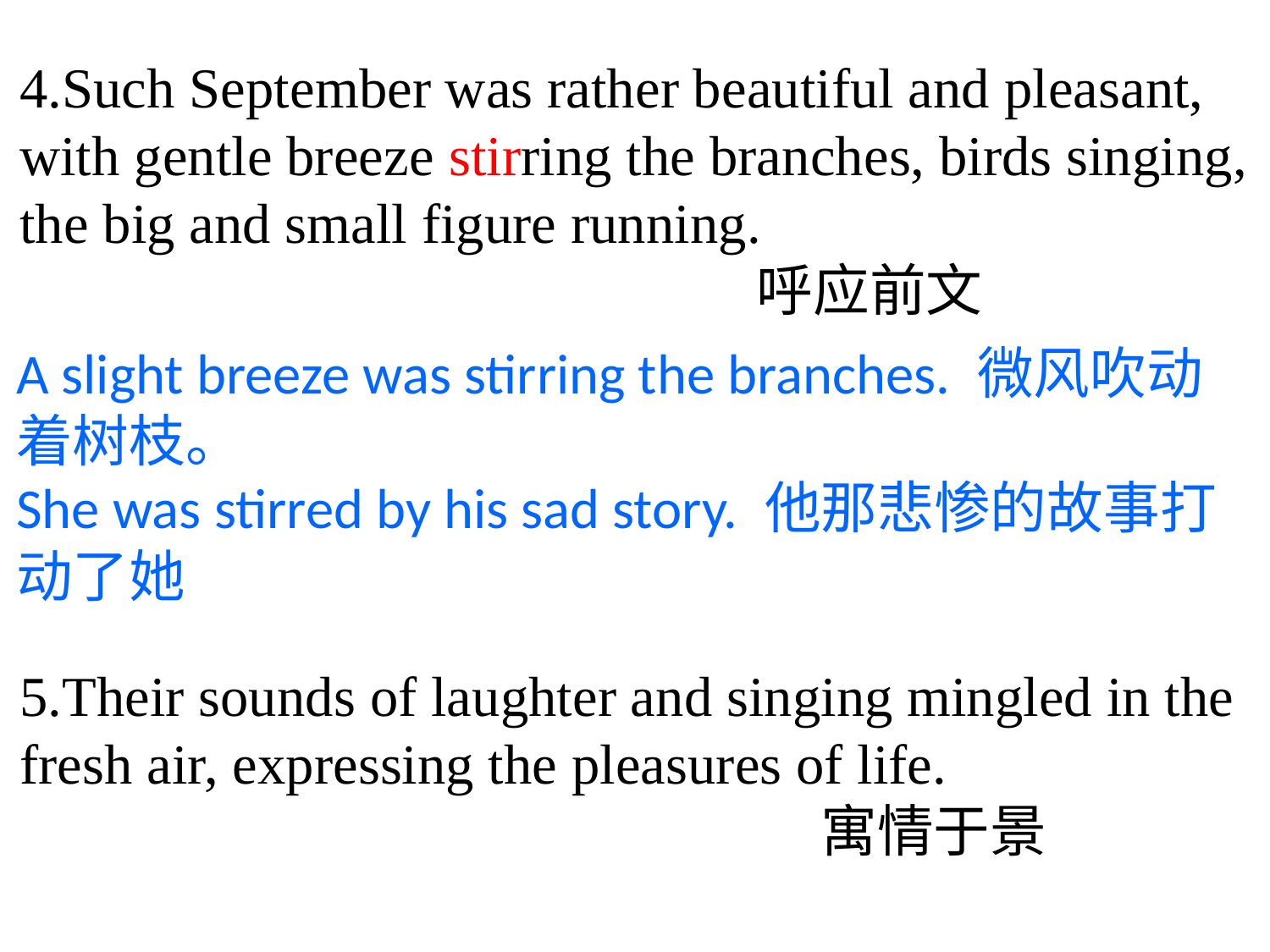

4.Such September was rather beautiful and pleasant, with gentle breeze stirring the branches, birds singing, the big and small figure running.                                                                                      呼应前文

5.Their sounds of laughter and singing mingled in the fresh air, expressing the pleasures of life.
                                                              寓情于景
A slight breeze was stirring the branches. 微风吹动着树枝。
She was stirred by his sad story. 他那悲惨的故事打动了她